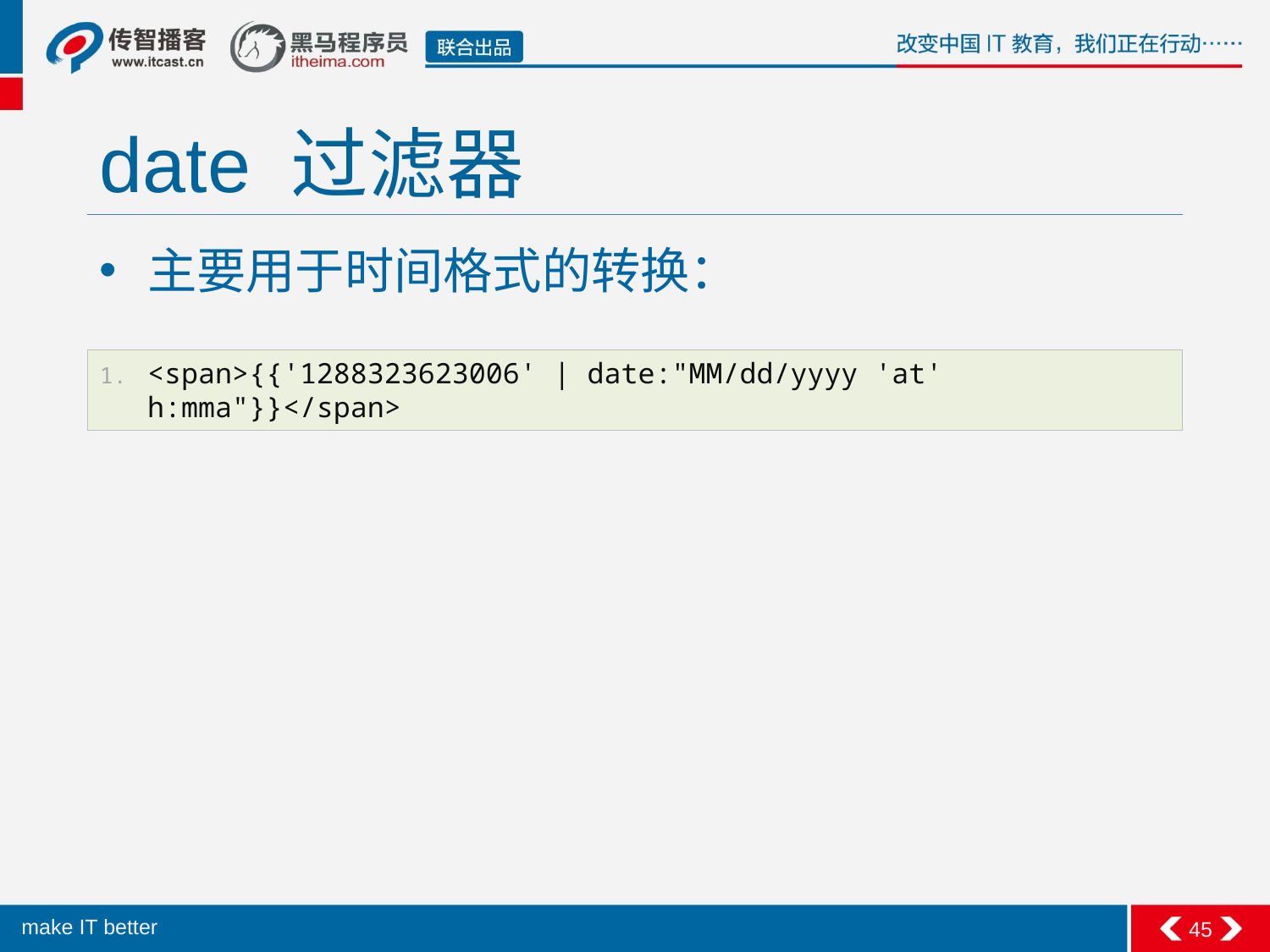

# date 过滤器
主要用于时间格式的转换：
<span>{{'1288323623006' | date:"MM/dd/yyyy 'at' h:mma"}}</span>
45

make IT better